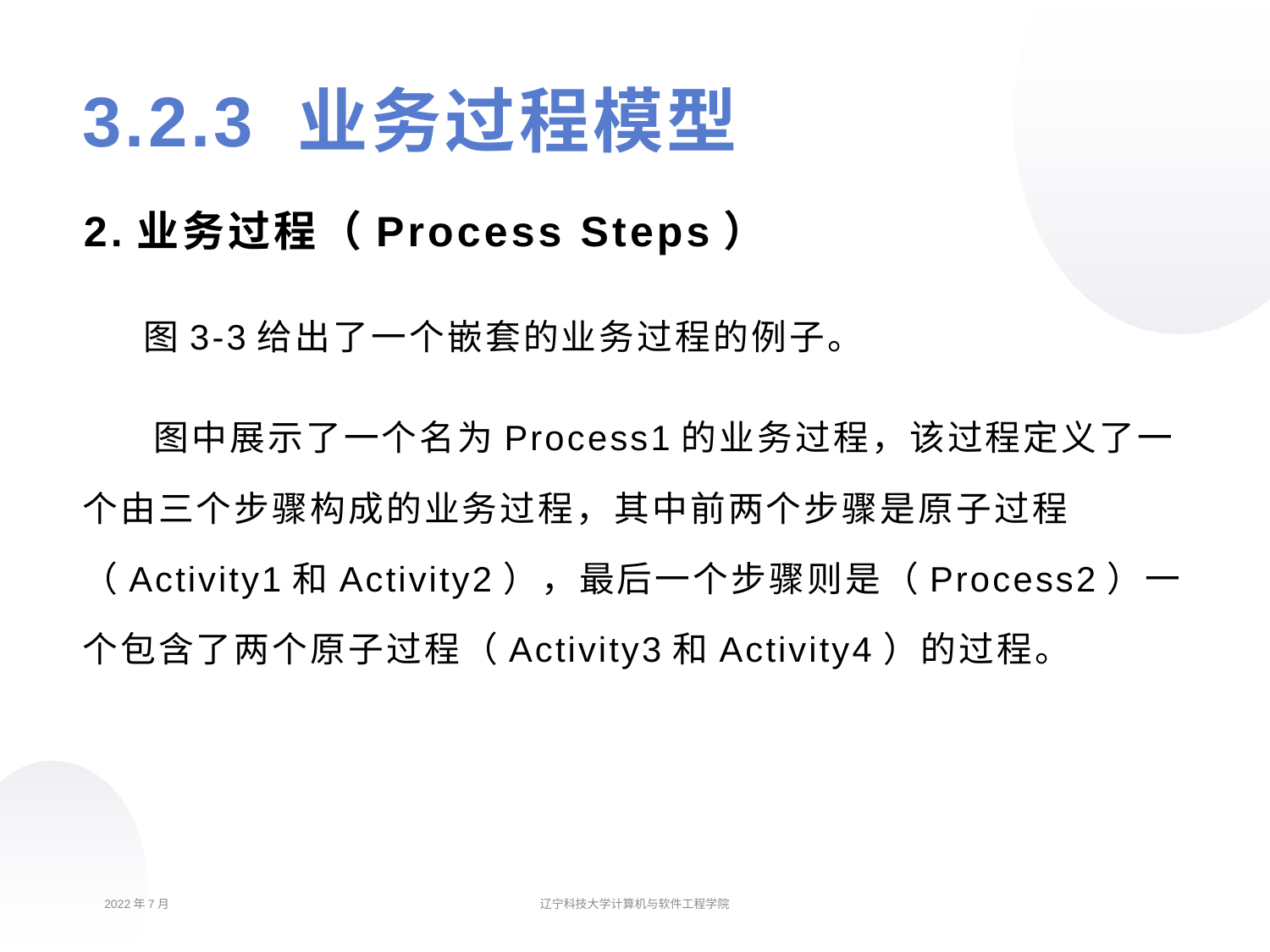

# 3.2.3 业务过程模型
2.业务过程（Process Steps）
     图3-3给出了一个嵌套的业务过程的例子。
      图中展示了一个名为Process1的业务过程，该过程定义了一个由三个步骤构成的业务过程，其中前两个步骤是原子过程（Activity1和Activity2），最后一个步骤则是（Process2）一个包含了两个原子过程（Activity3和Activity4）的过程。

2022年7月
辽宁科技大学计算机与软件工程学院
54